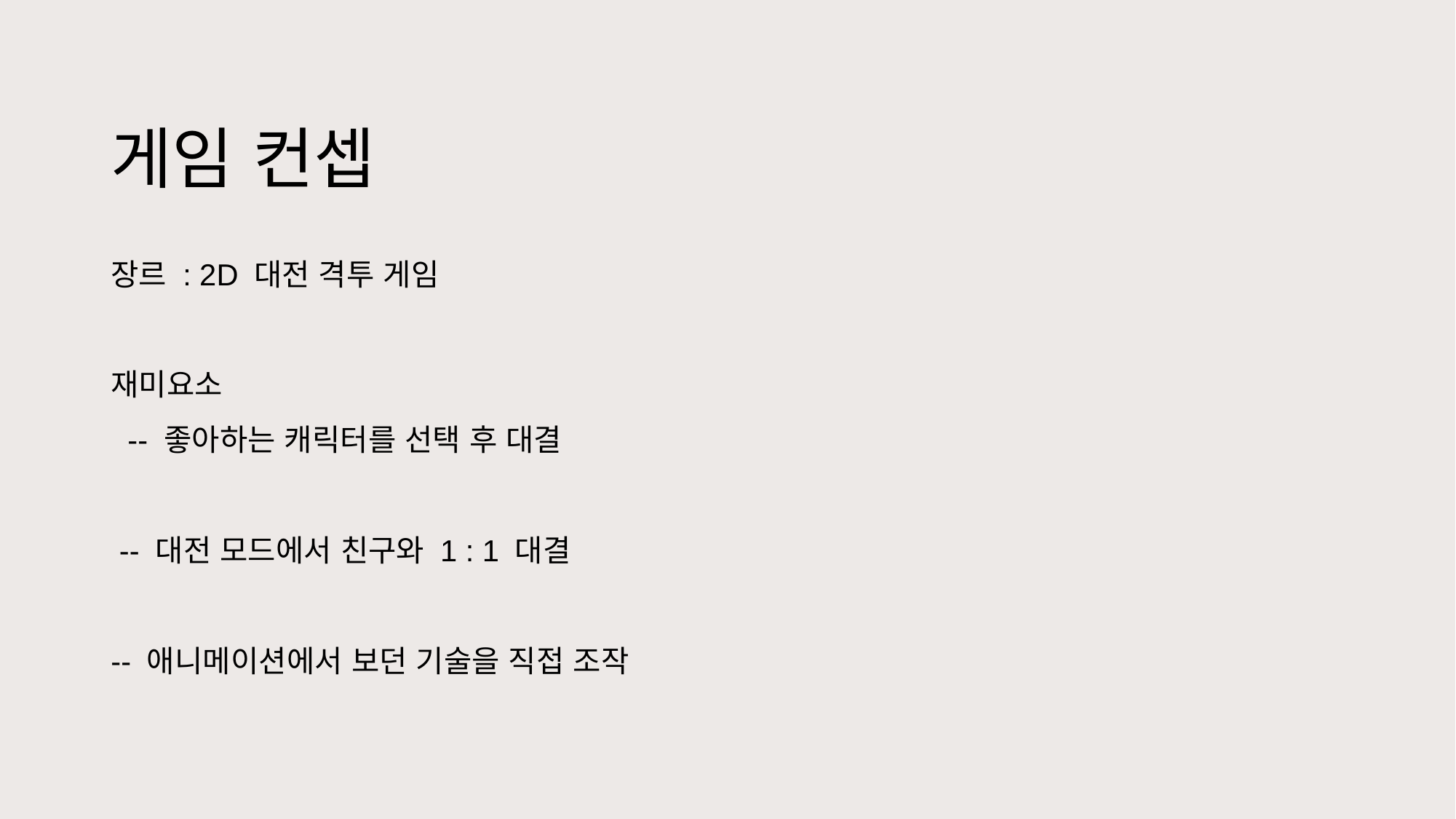

# 게임 컨셉
장르 : 2D 대전 격투 게임

재미요소
  -- 좋아하는 캐릭터를 선택 후 대결

 -- 대전 모드에서 친구와 1 : 1 대결

-- 애니메이션에서 보던 기술을 직접 조작